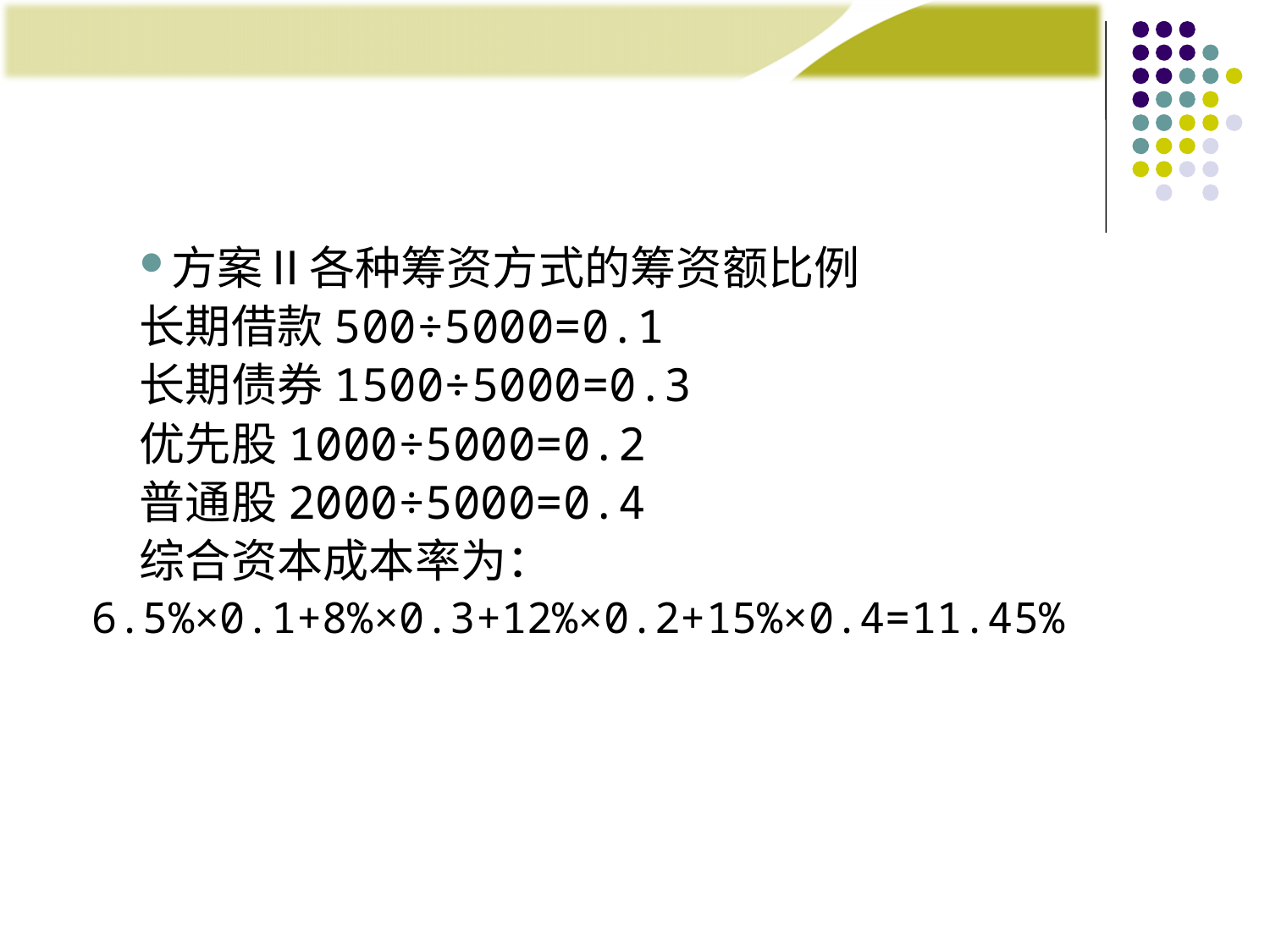

#
方案Ⅱ各种筹资方式的筹资额比例
长期借款500÷5000=0.1
长期债券1500÷5000=0.3
优先股1000÷5000=0.2
普通股2000÷5000=0.4
综合资本成本率为：
6.5%×0.1+8%×0.3+12%×0.2+15%×0.4=11.45%